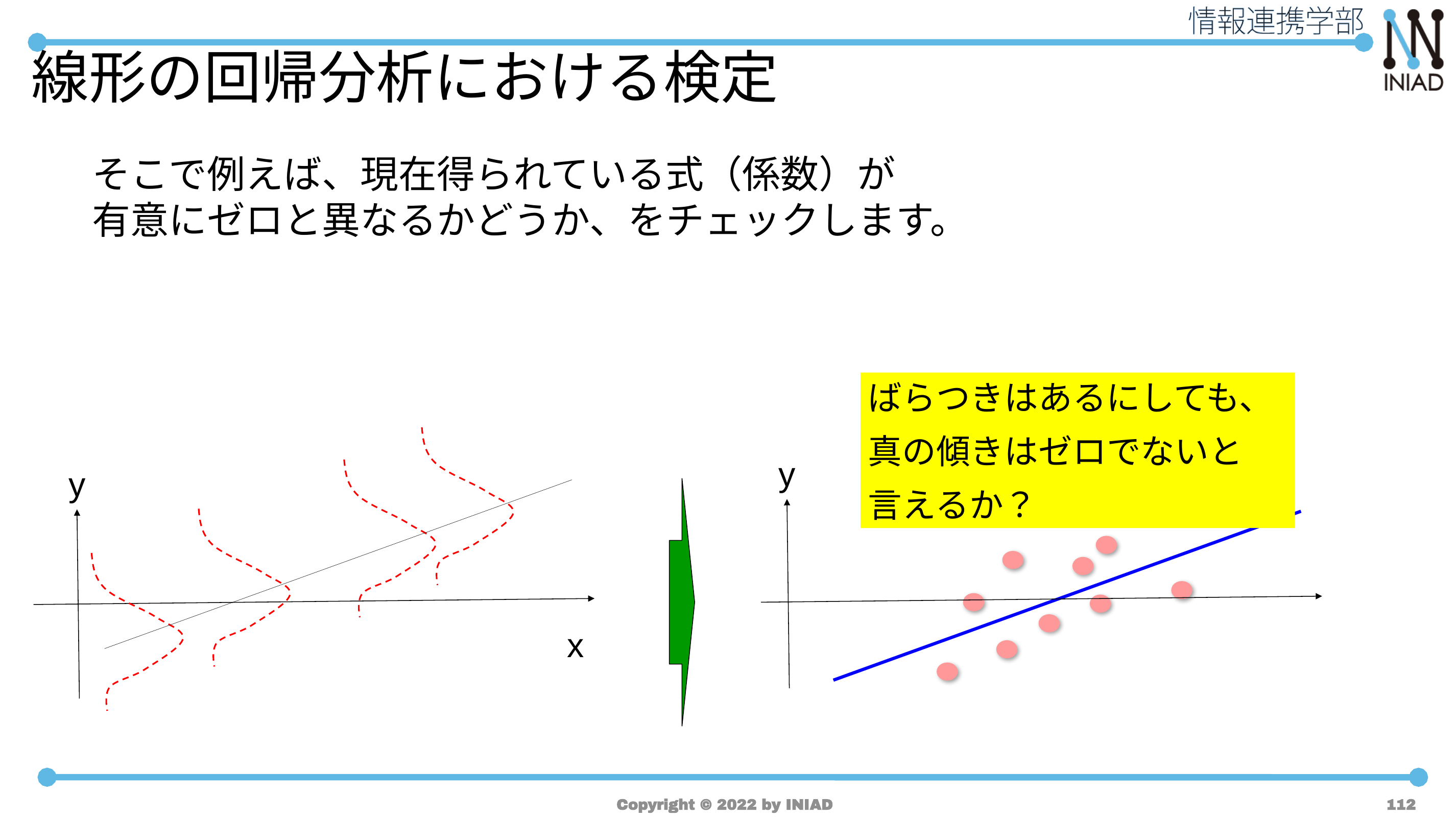

# 線形の回帰分析における検定
そこで例えば、現在得られている式（係数）が
有意にゼロと異なるかどうか、をチェックします。
ばらつきはあるにしても、
真の傾きはゼロでないと
言えるか？

y
y

x

Copyright © 2022 by INIAD
112